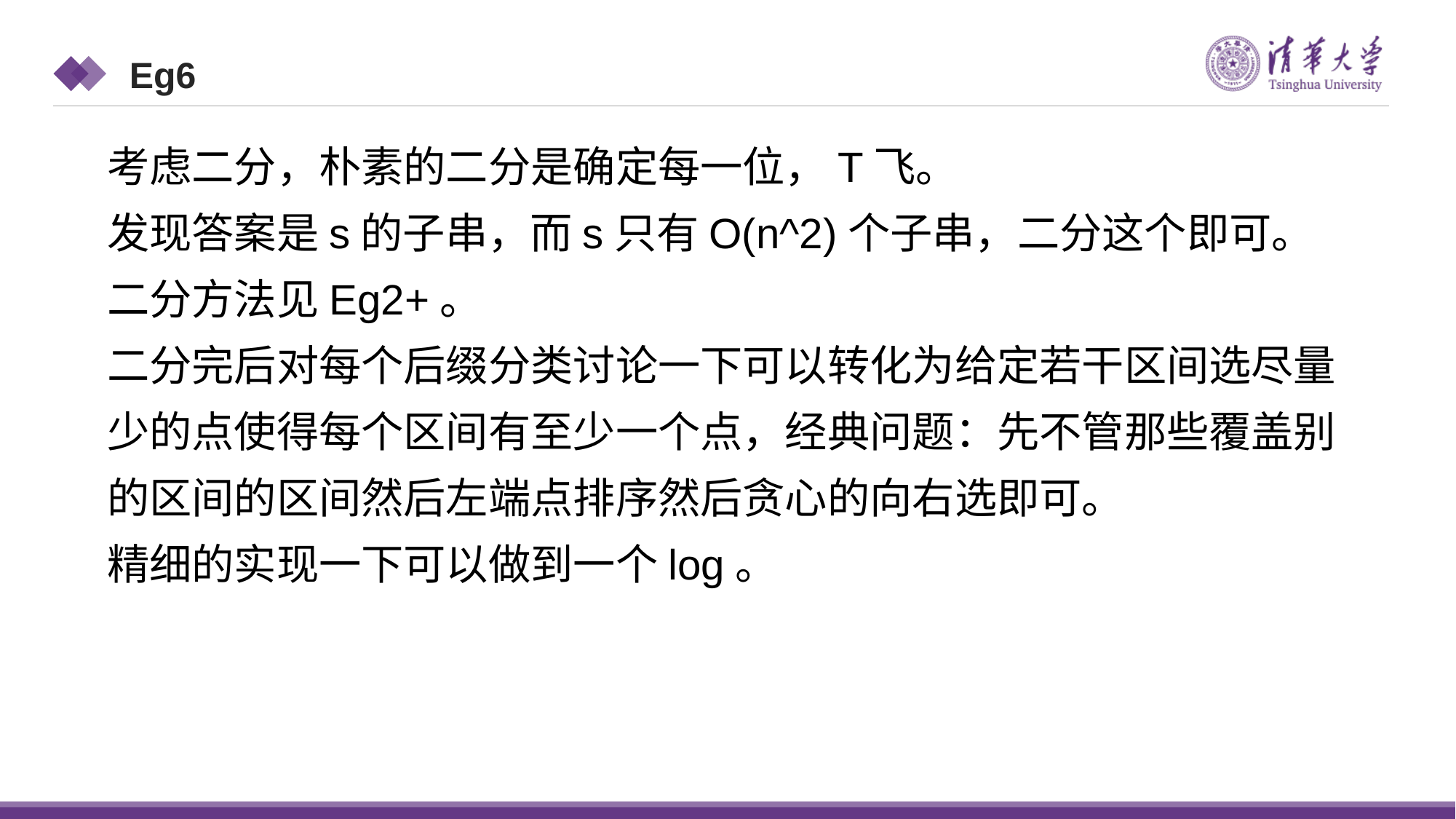

Eg6
考虑二分，朴素的二分是确定每一位，T飞。
发现答案是s的子串，而s只有O(n^2)个子串，二分这个即可。
二分方法见Eg2+。
二分完后对每个后缀分类讨论一下可以转化为给定若干区间选尽量少的点使得每个区间有至少一个点，经典问题：先不管那些覆盖别的区间的区间然后左端点排序然后贪心的向右选即可。
精细的实现一下可以做到一个log。